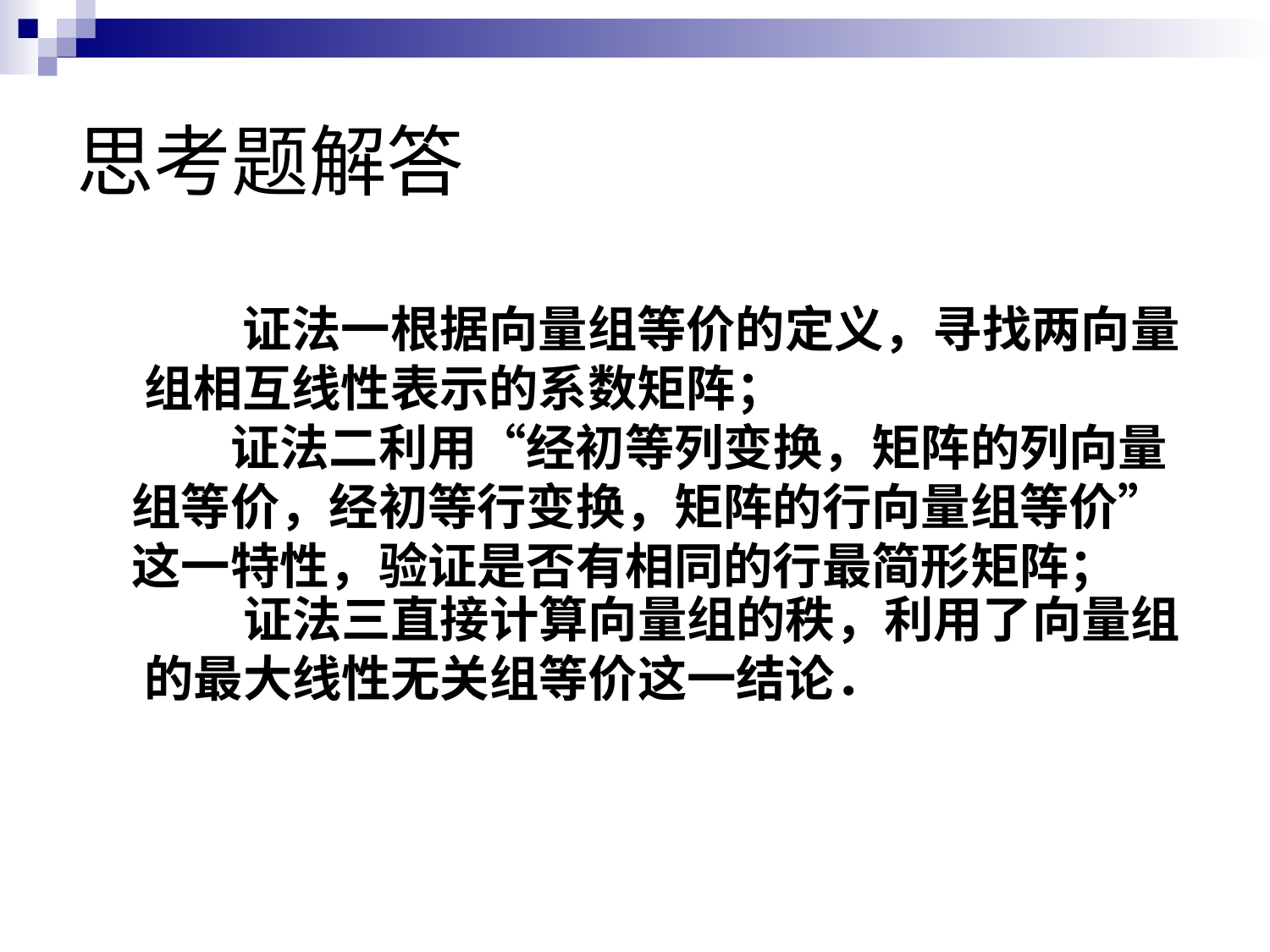

# 思考题解答
　　证法一根据向量组等价的定义，寻找两向量
组相互线性表示的系数矩阵；
　　证法二利用“经初等列变换，矩阵的列向量
组等价，经初等行变换，矩阵的行向量组等价”
这一特性，验证是否有相同的行最简形矩阵；
　　证法三直接计算向量组的秩，利用了向量组
的最大线性无关组等价这一结论．